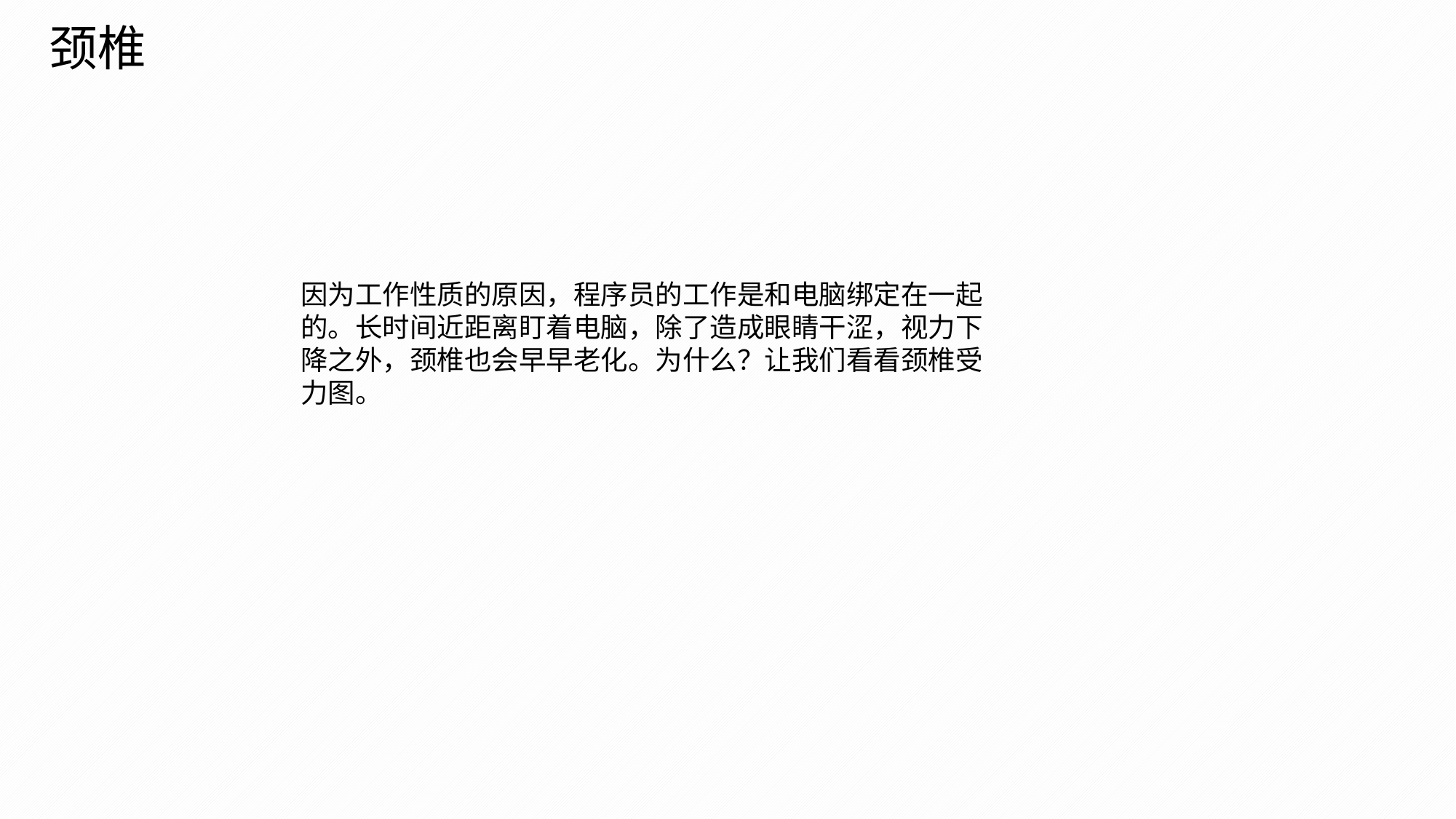

颈椎
因为工作性质的原因，程序员的工作是和电脑绑定在一起的。长时间近距离盯着电脑，除了造成眼睛干涩，视力下降之外，颈椎也会早早老化。为什么？让我们看看颈椎受力图。